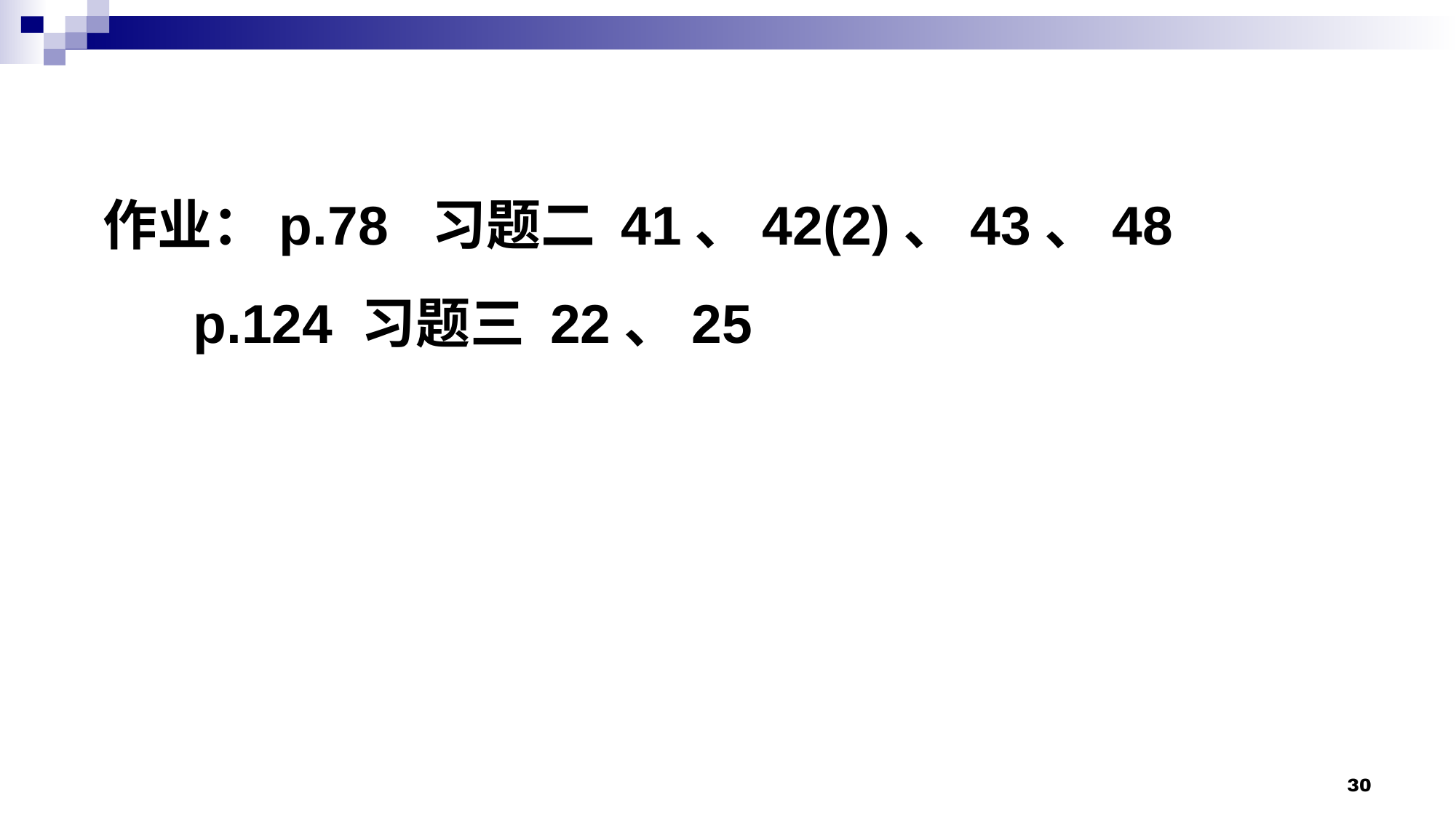

作业：p.78  习题二 41、42(2)、43、48
      p.124 习题三 22、25
30